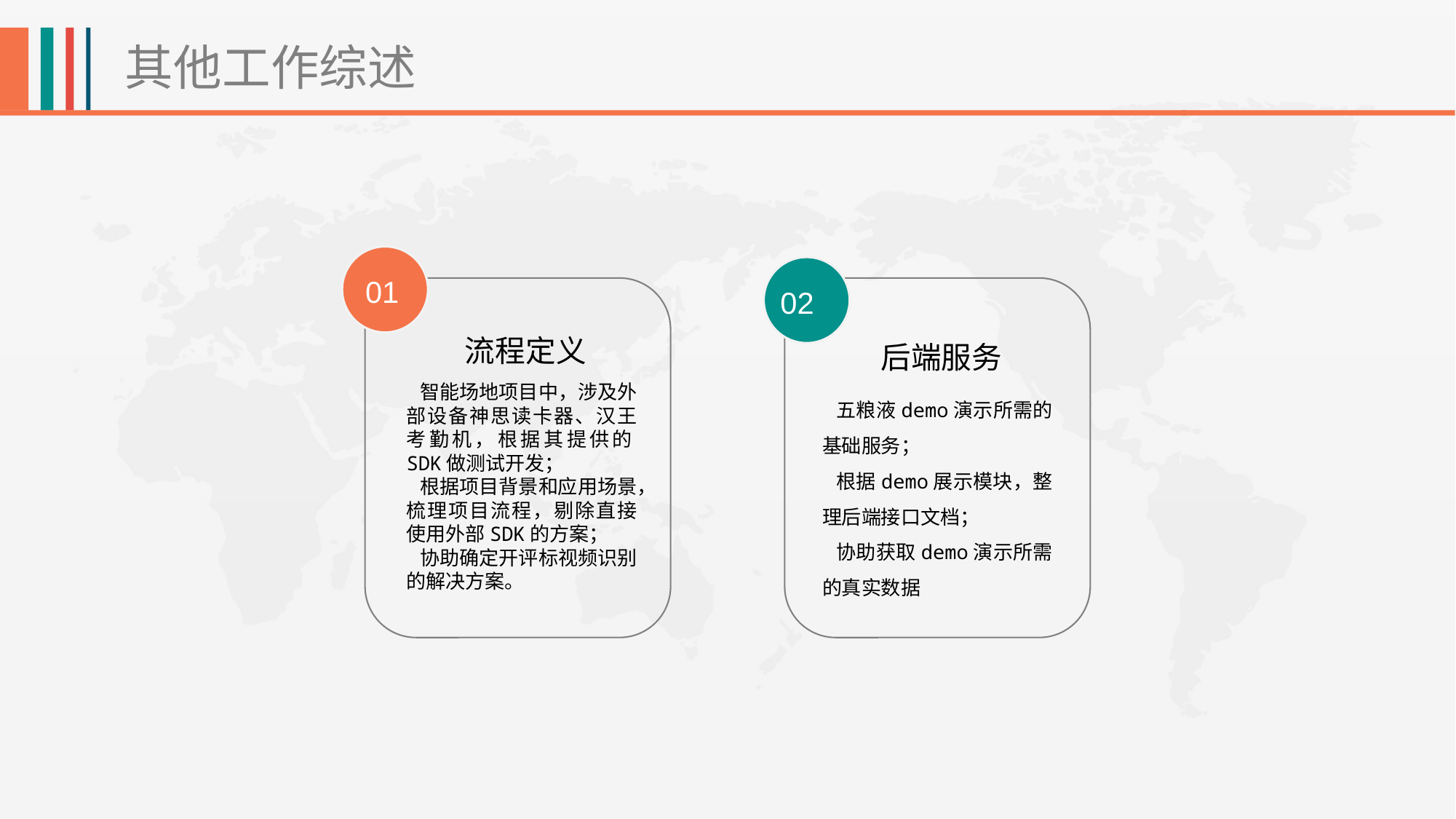

其他工作综述

01

02

流程定义
后端服务
  智能场地项目中，涉及外部设备神思读卡器、汉王考勤机，根据其提供的SDK做测试开发；
  根据项目背景和应用场景，梳理项目流程，剔除直接使用外部SDK的方案；
  协助确定开评标视频识别的解决方案。

  五粮液demo演示所需的基础服务；
  根据demo展示模块，整理后端接口文档；
  协助获取demo演示所需的真实数据